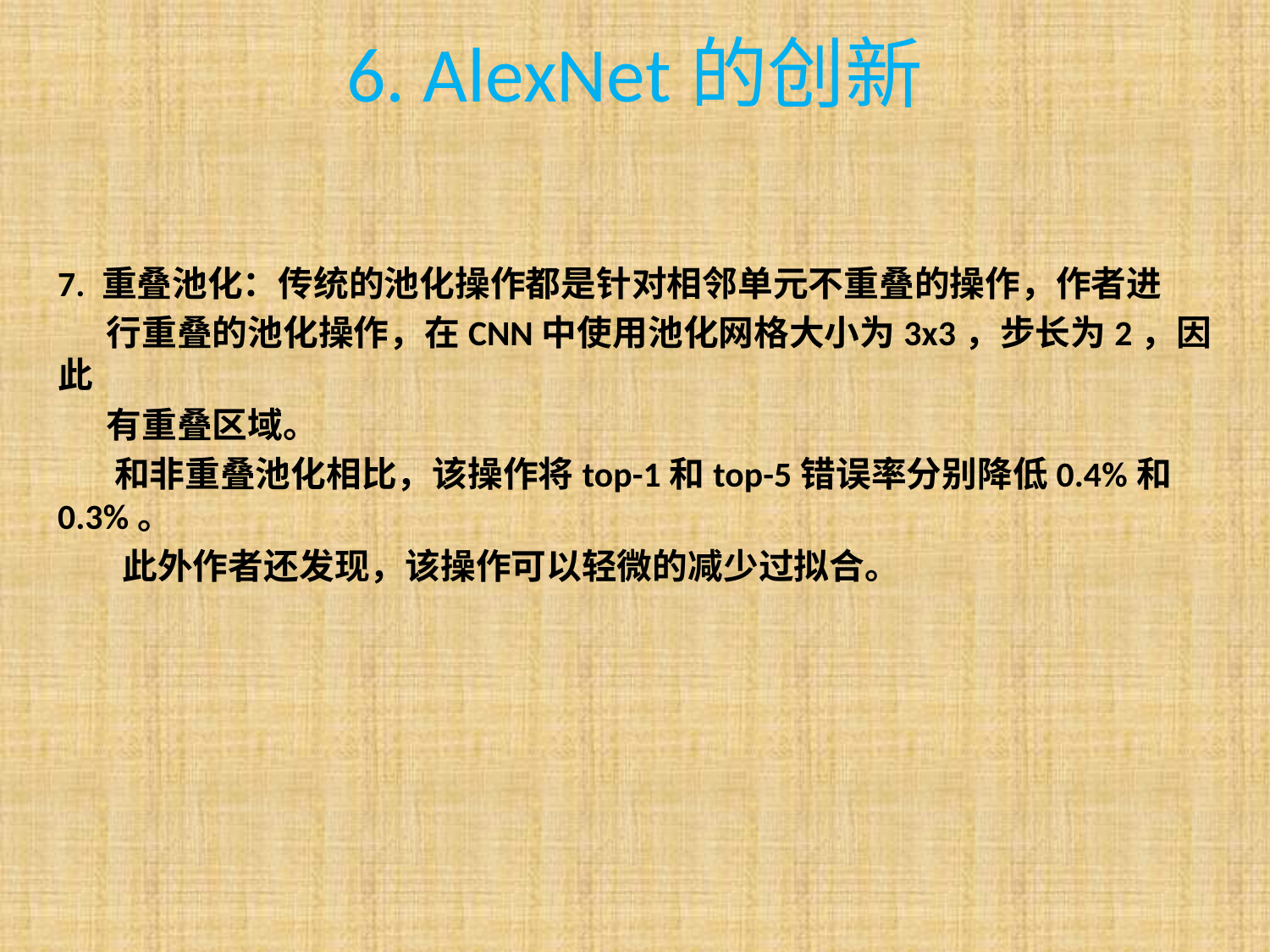

# 6. AlexNet的创新

7. 重叠池化：传统的池化操作都是针对相邻单元不重叠的操作，作者进
     行重叠的池化操作，在CNN中使用池化网格大小为3x3，步长为2，因此
     有重叠区域。
      和非重叠池化相比，该操作将top-1和top-5错误率分别降低0.4%和0.3%。
       此外作者还发现，该操作可以轻微的减少过拟合。